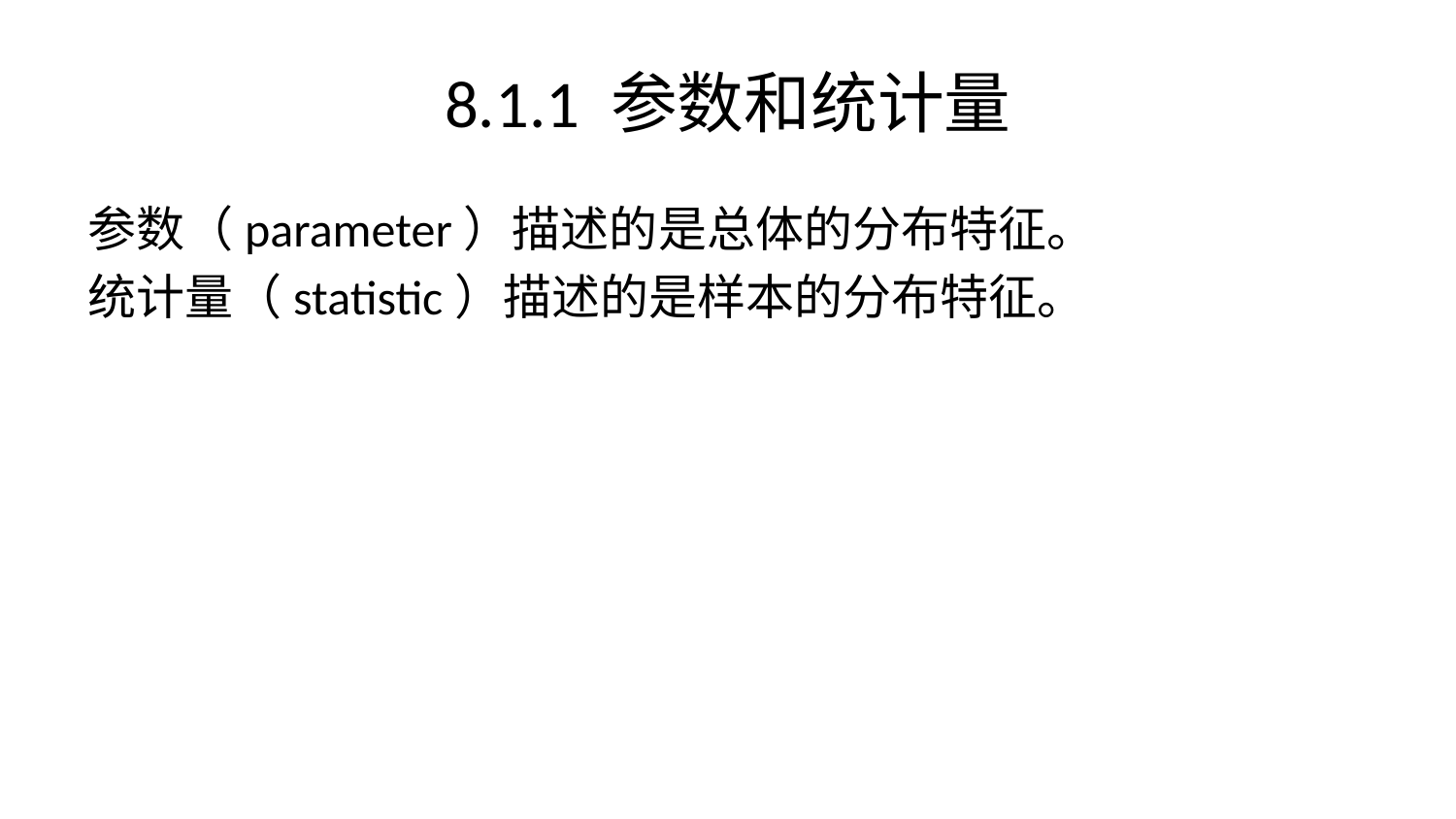

# 8.1.1 参数和统计量
参数（parameter）描述的是总体的分布特征。
统计量（statistic）描述的是样本的分布特征。